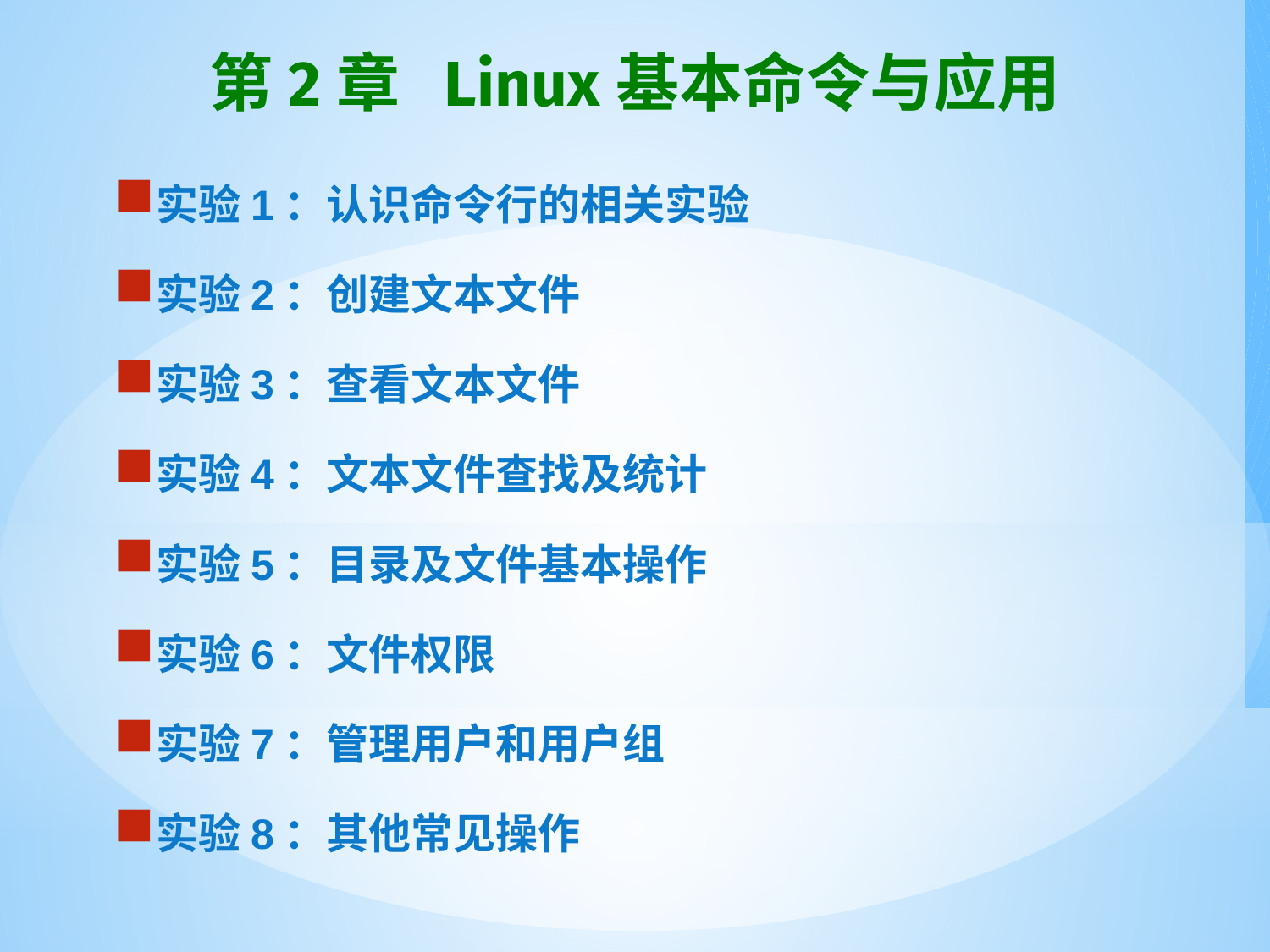

# 第2章  Linux基本命令与应用
实验1：认识命令行的相关实验
实验2：创建文本文件
实验3：查看文本文件
实验4：文本文件查找及统计
实验5：目录及文件基本操作
实验6：文件权限
实验7：管理用户和用户组
实验8：其他常见操作